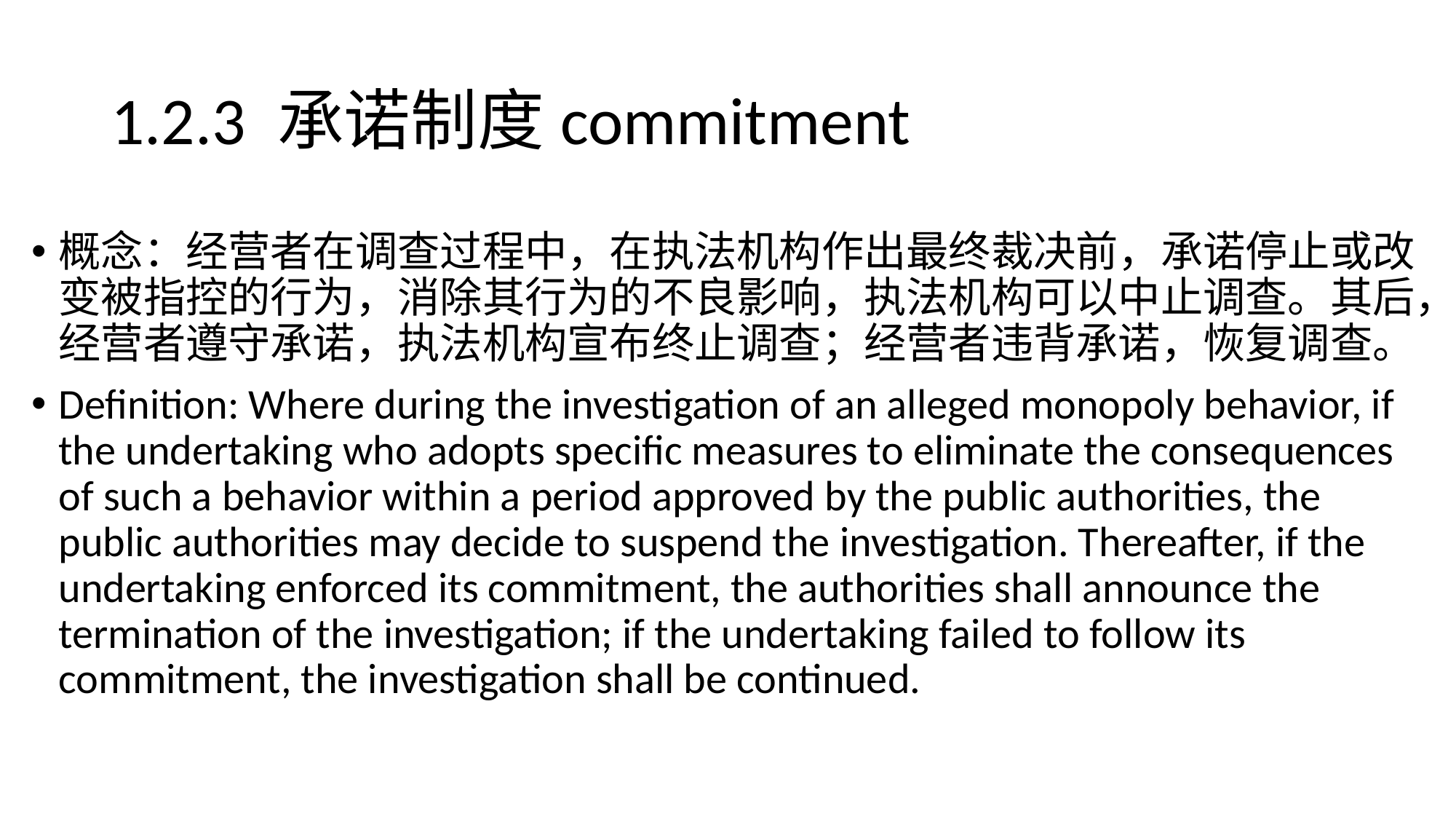

# 1.2.3 承诺制度commitment
概念：经营者在调查过程中，在执法机构作出最终裁决前，承诺停止或改变被指控的行为，消除其行为的不良影响，执法机构可以中止调查。其后，经营者遵守承诺，执法机构宣布终止调查；经营者违背承诺，恢复调查。
Definition: Where during the investigation of an alleged monopoly behavior, if the undertaking who adopts specific measures to eliminate the consequences of such a behavior within a period approved by the public authorities, the public authorities may decide to suspend the investigation. Thereafter, if the undertaking enforced its commitment, the authorities shall announce the termination of the investigation; if the undertaking failed to follow its commitment, the investigation shall be continued.